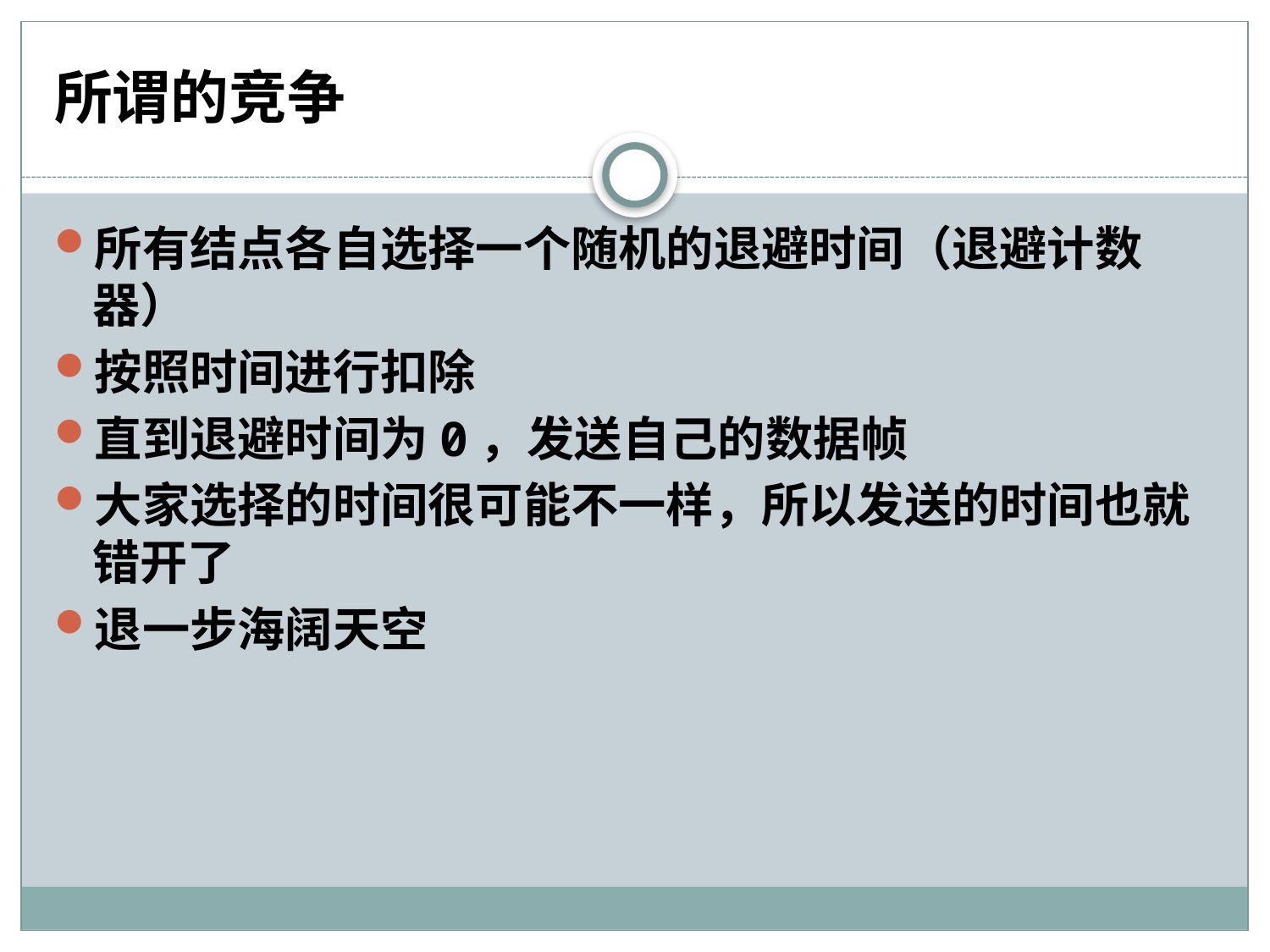

# 所谓的竞争
所有结点各自选择一个随机的退避时间（退避计数器）
按照时间进行扣除
直到退避时间为0，发送自己的数据帧
大家选择的时间很可能不一样，所以发送的时间也就错开了
退一步海阔天空